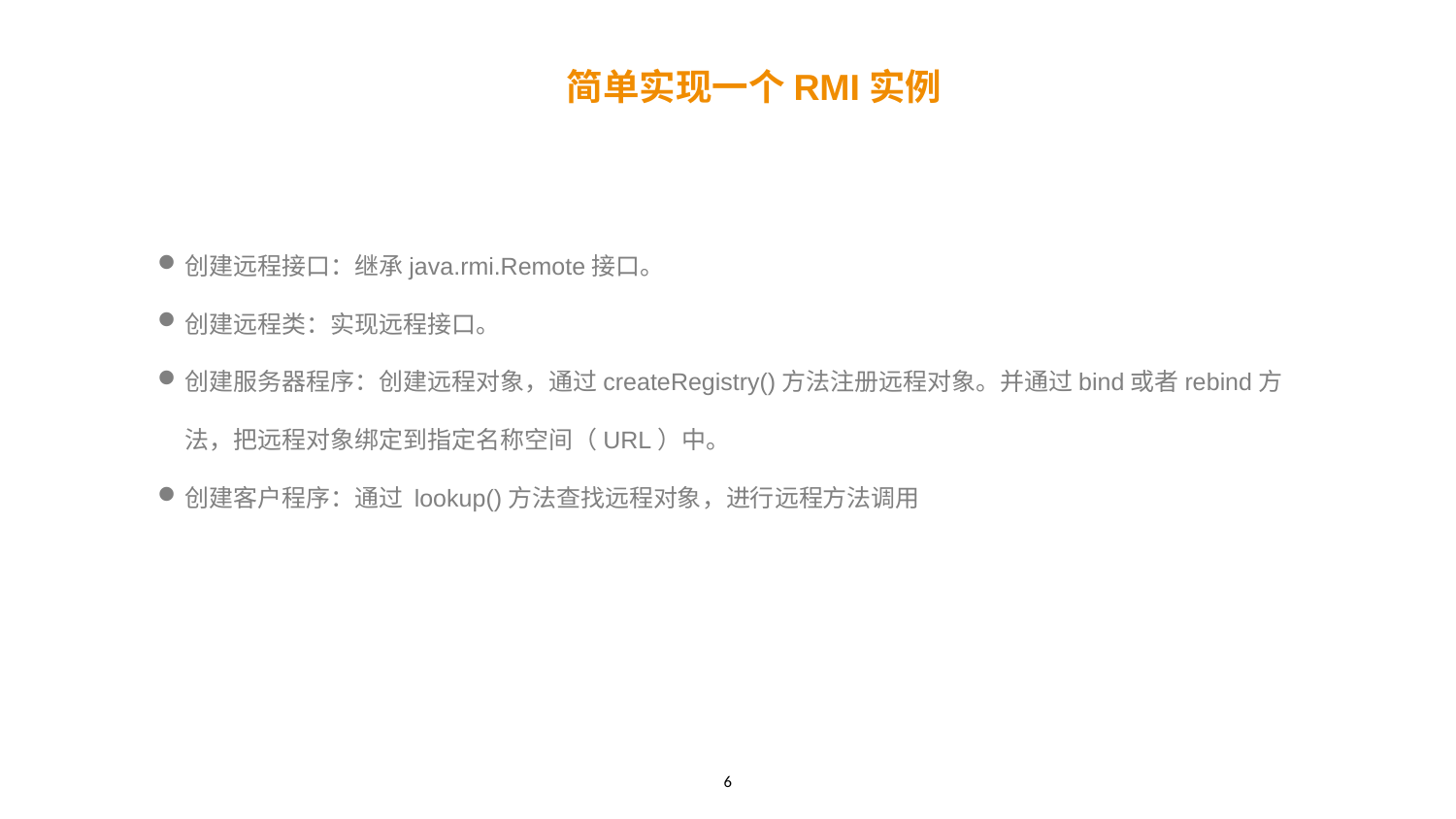

简单实现一个RMI实例
创建远程接口：继承java.rmi.Remote接口。
创建远程类：实现远程接口。
创建服务器程序：创建远程对象，通过createRegistry()方法注册远程对象。并通过bind或者rebind方法，把远程对象绑定到指定名称空间（URL）中。
创建客户程序：通过 lookup()方法查找远程对象，进行远程方法调用